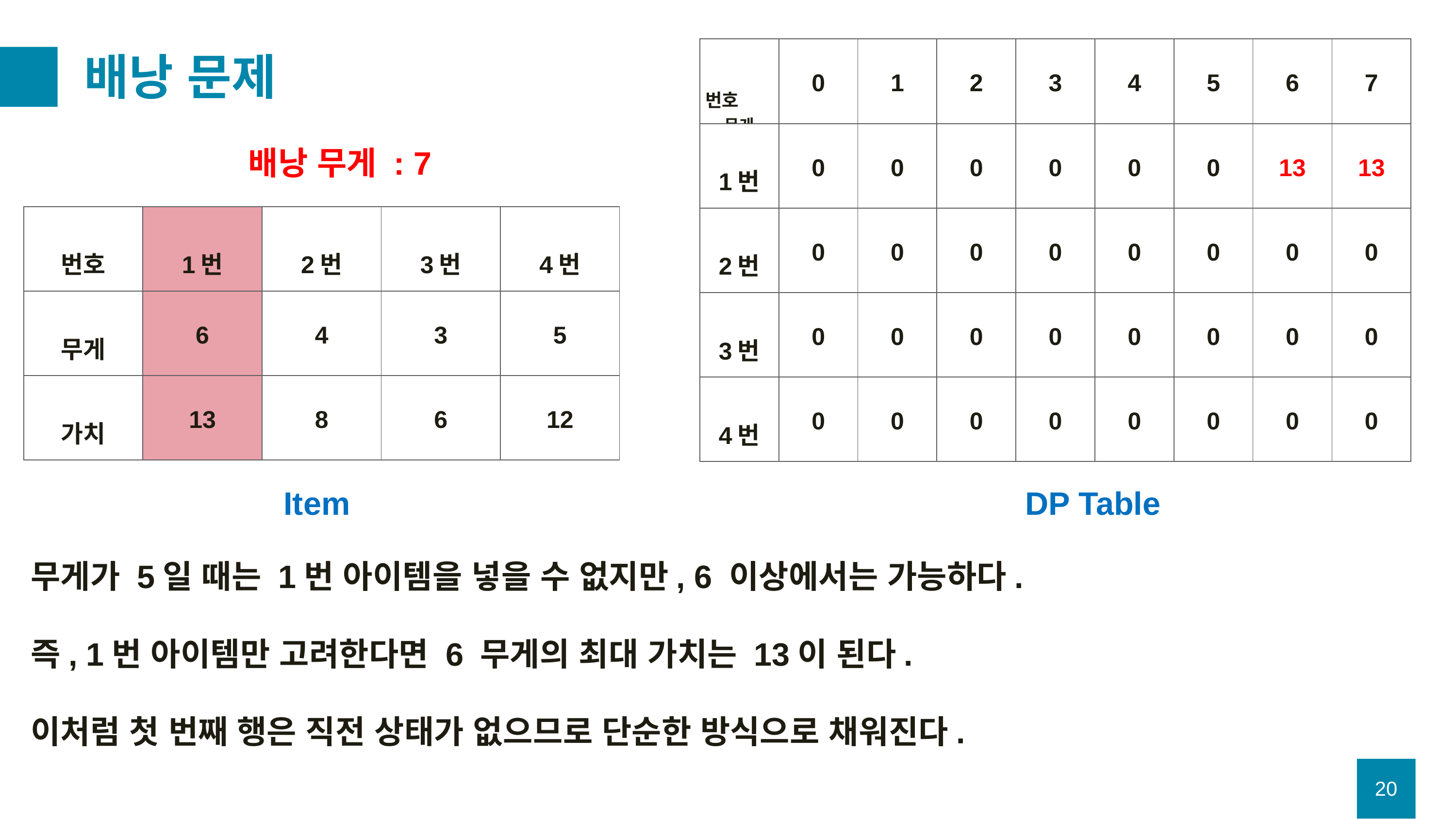

# 배낭 문제
| 무게 | 0 | 1 | 2 | 3 | 4 | 5 | 6 | 7 |
| --- | --- | --- | --- | --- | --- | --- | --- | --- |
| 1번 | 0 | 0 | 0 | 0 | 0 | 0 | 13 | 13 |
| 2번 | 0 | 0 | 0 | 0 | 0 | 0 | 0 | 0 |
| 3번 | 0 | 0 | 0 | 0 | 0 | 0 | 0 | 0 |
| 4번 | 0 | 0 | 0 | 0 | 0 | 0 | 0 | 0 |
번호
배낭 무게 : 7
| 번호 | 1번 | 2번 | 3번 | 4번 |
| --- | --- | --- | --- | --- |
| 무게 | 6 | 4 | 3 | 5 |
| 가치 | 13 | 8 | 6 | 12 |
DP Table
Item
무게가 5일 때는 1번 아이템을 넣을 수 없지만, 6 이상에서는 가능하다.

즉, 1번 아이템만 고려한다면 6 무게의 최대 가치는 13이 된다.

이처럼 첫 번째 행은 직전 상태가 없으므로 단순한 방식으로 채워진다.
20